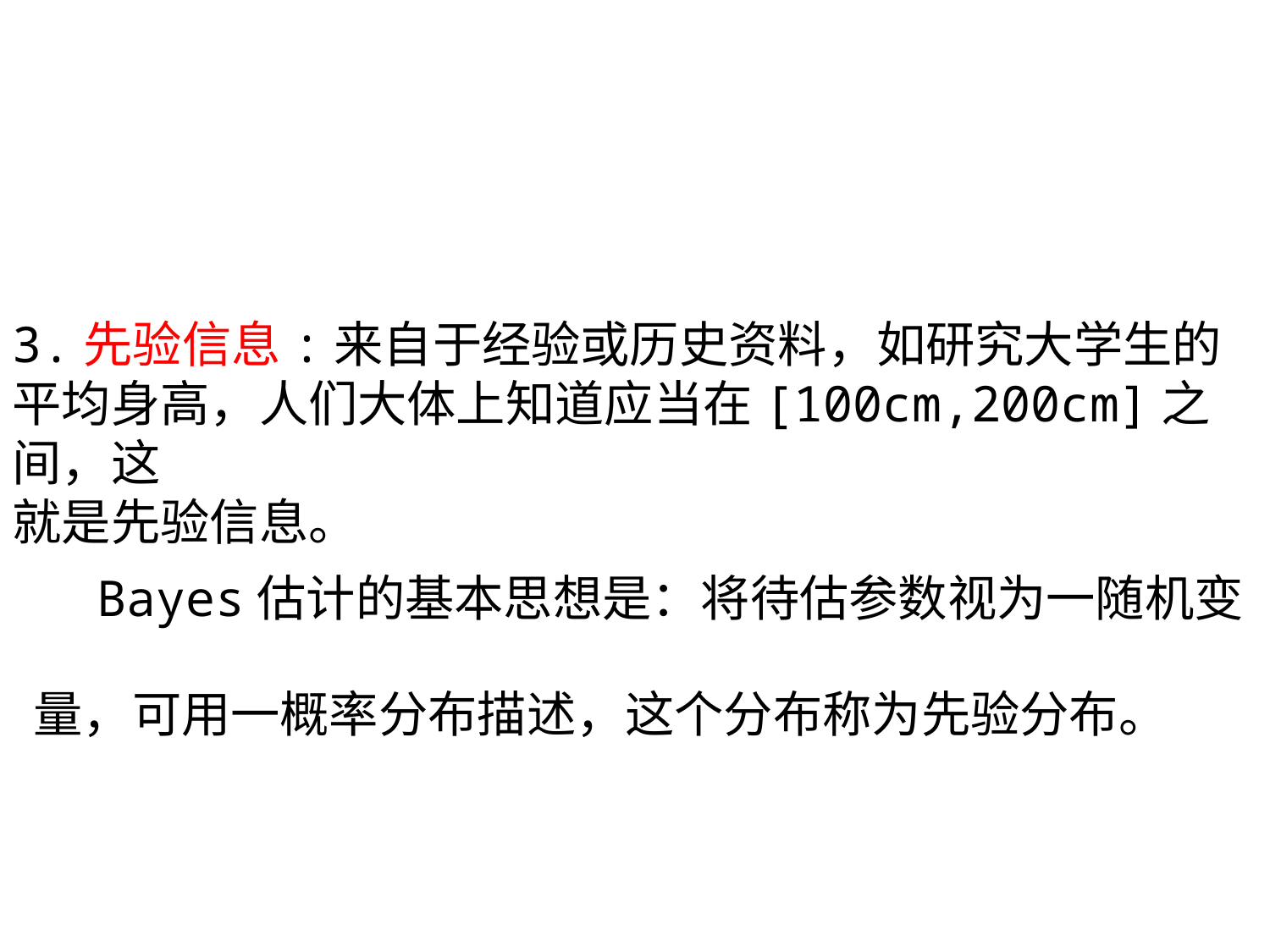

3.先验信息:来自于经验或历史资料，如研究大学生的平均身高，人们大体上知道应当在[100cm,200cm]之间，这
就是先验信息。
Bayes估计的基本思想是：将待估参数视为一随机变
量，可用一概率分布描述，这个分布称为先验分布。